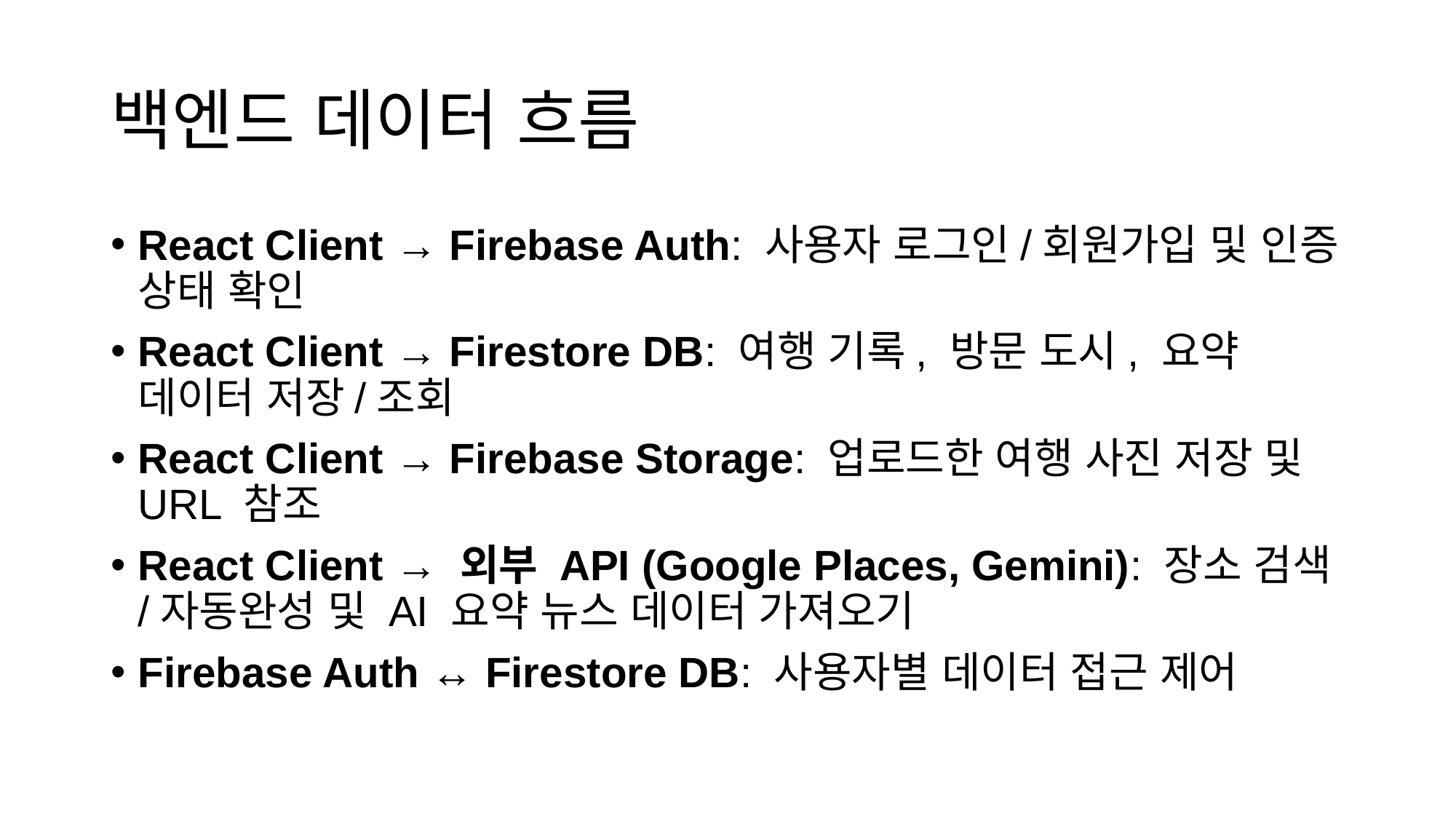

# 백엔드 데이터 흐름
React Client → Firebase Auth: 사용자 로그인/회원가입 및 인증 상태 확인
React Client → Firestore DB: 여행 기록, 방문 도시, 요약 데이터 저장/조회
React Client → Firebase Storage: 업로드한 여행 사진 저장 및 URL 참조
React Client → 외부 API (Google Places, Gemini): 장소 검색/자동완성 및 AI 요약 뉴스 데이터 가져오기
Firebase Auth ↔ Firestore DB: 사용자별 데이터 접근 제어